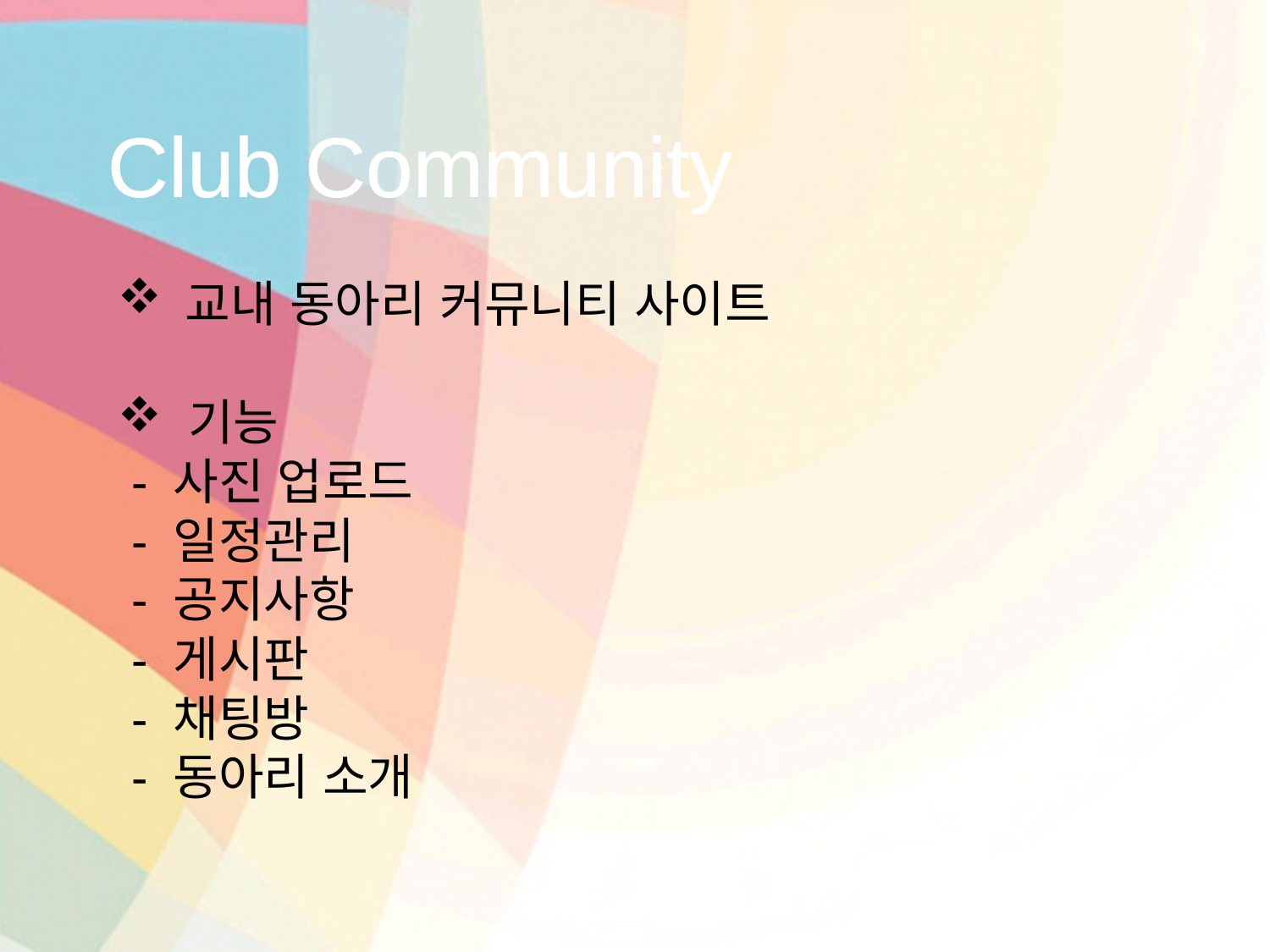

Club Community
 교내 동아리 커뮤니티 사이트

 기능
 - 사진 업로드
 - 일정관리
 - 공지사항
 - 게시판
 - 채팅방
 - 동아리 소개